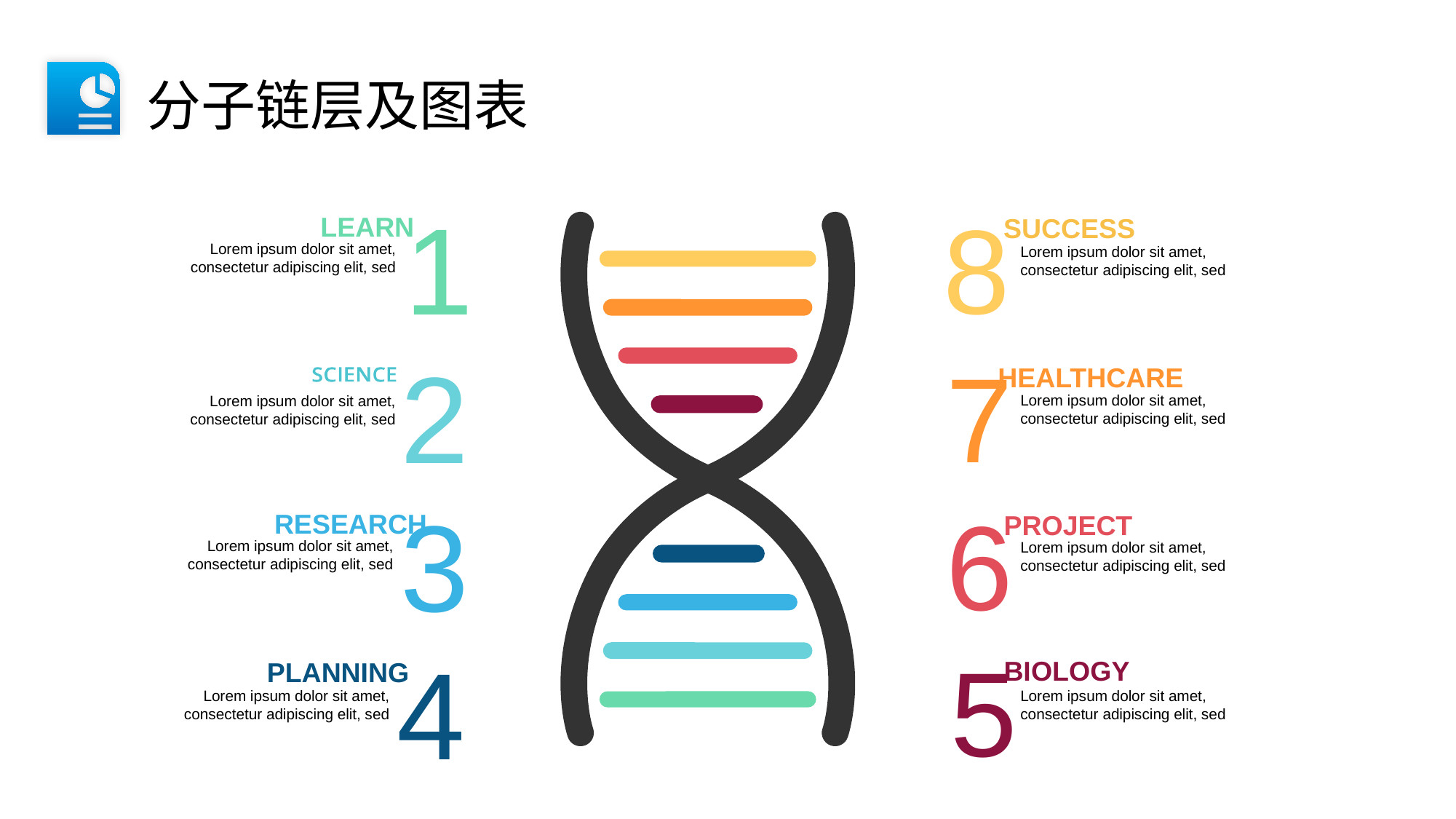

分子链层及图表
1
8
LEARN
SUCCESS

Lorem ipsum dolor sit amet, consectetur adipiscing elit, sed
Lorem ipsum dolor sit amet, consectetur adipiscing elit, sed

2
7

HEALTHCARE

Lorem ipsum dolor sit amet, consectetur adipiscing elit, sed
Lorem ipsum dolor sit amet, consectetur adipiscing elit, sed

3
6
RESEARCH
PROJECT
Lorem ipsum dolor sit amet, consectetur adipiscing elit, sed
Lorem ipsum dolor sit amet, consectetur adipiscing elit, sed

5
4

BIOLOGY
PLANNING
Lorem ipsum dolor sit amet, consectetur adipiscing elit, sed
Lorem ipsum dolor sit amet, consectetur adipiscing elit, sed